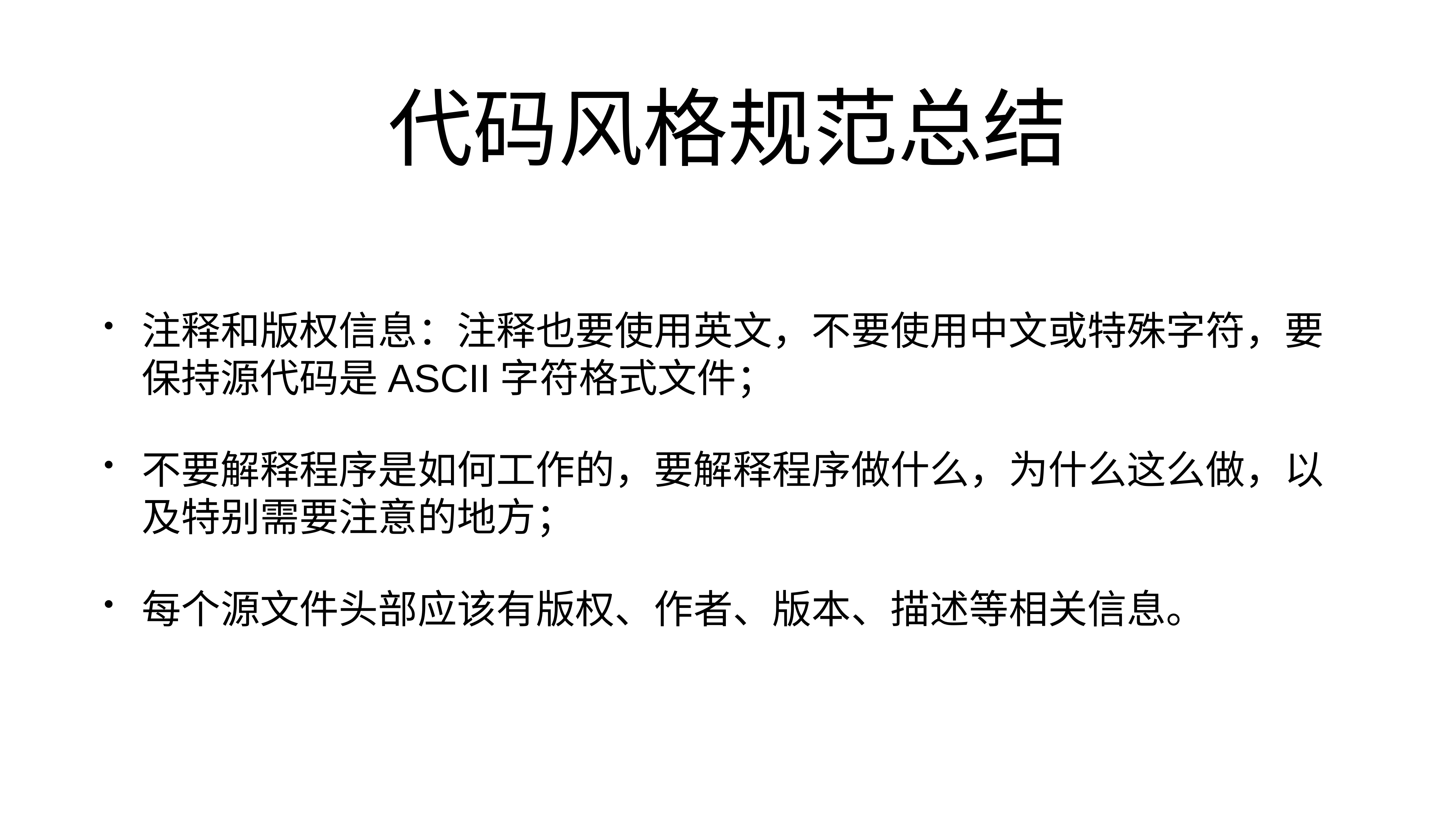

# 代码风格规范总结
注释和版权信息：注释也要使用英文，不要使用中文或特殊字符，要保持源代码是ASCII字符格式文件；
不要解释程序是如何工作的，要解释程序做什么，为什么这么做，以及特别需要注意的地方；
每个源文件头部应该有版权、作者、版本、描述等相关信息。